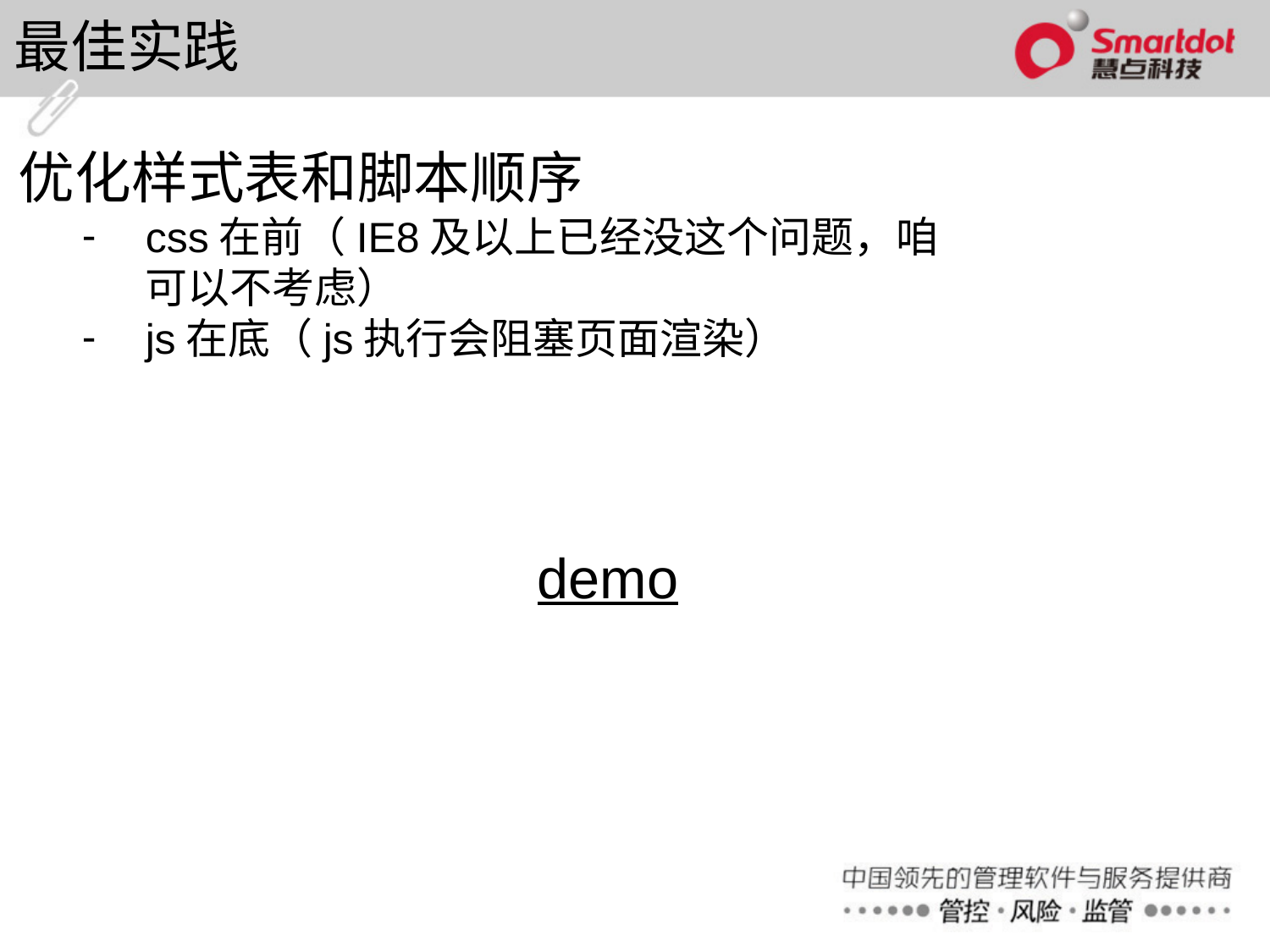

最佳实践
优化样式表和脚本顺序
css在前（IE8及以上已经没这个问题，咱可以不考虑）
js在底（js执行会阻塞页面渲染）

demo